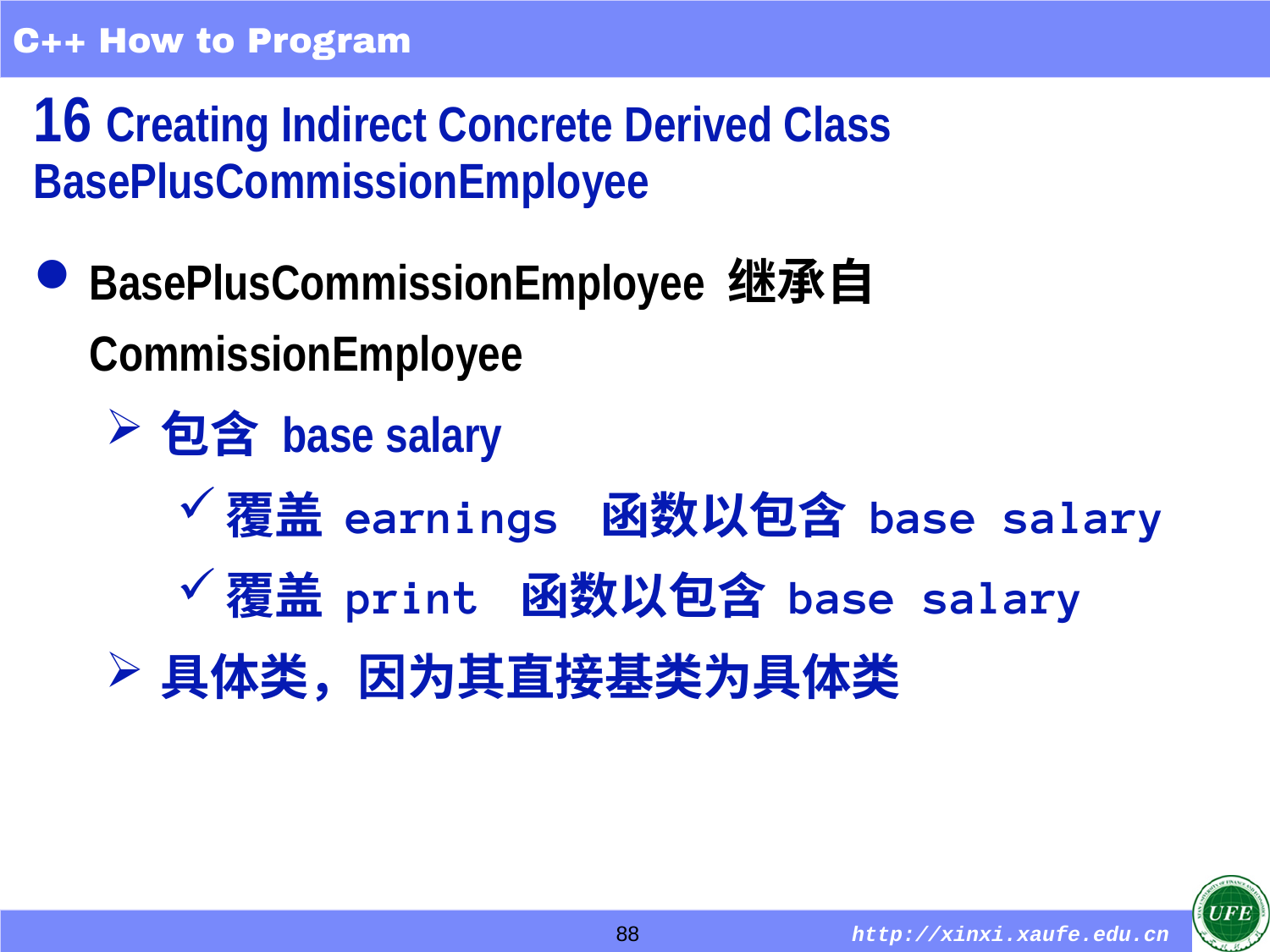

16 Creating Indirect Concrete Derived Class BasePlusCommissionEmployee
BasePlusCommissionEmployee 继承自 CommissionEmployee
包含 base salary
覆盖 earnings 函数以包含 base salary
覆盖 print 函数以包含 base salary
具体类，因为其直接基类为具体类
88